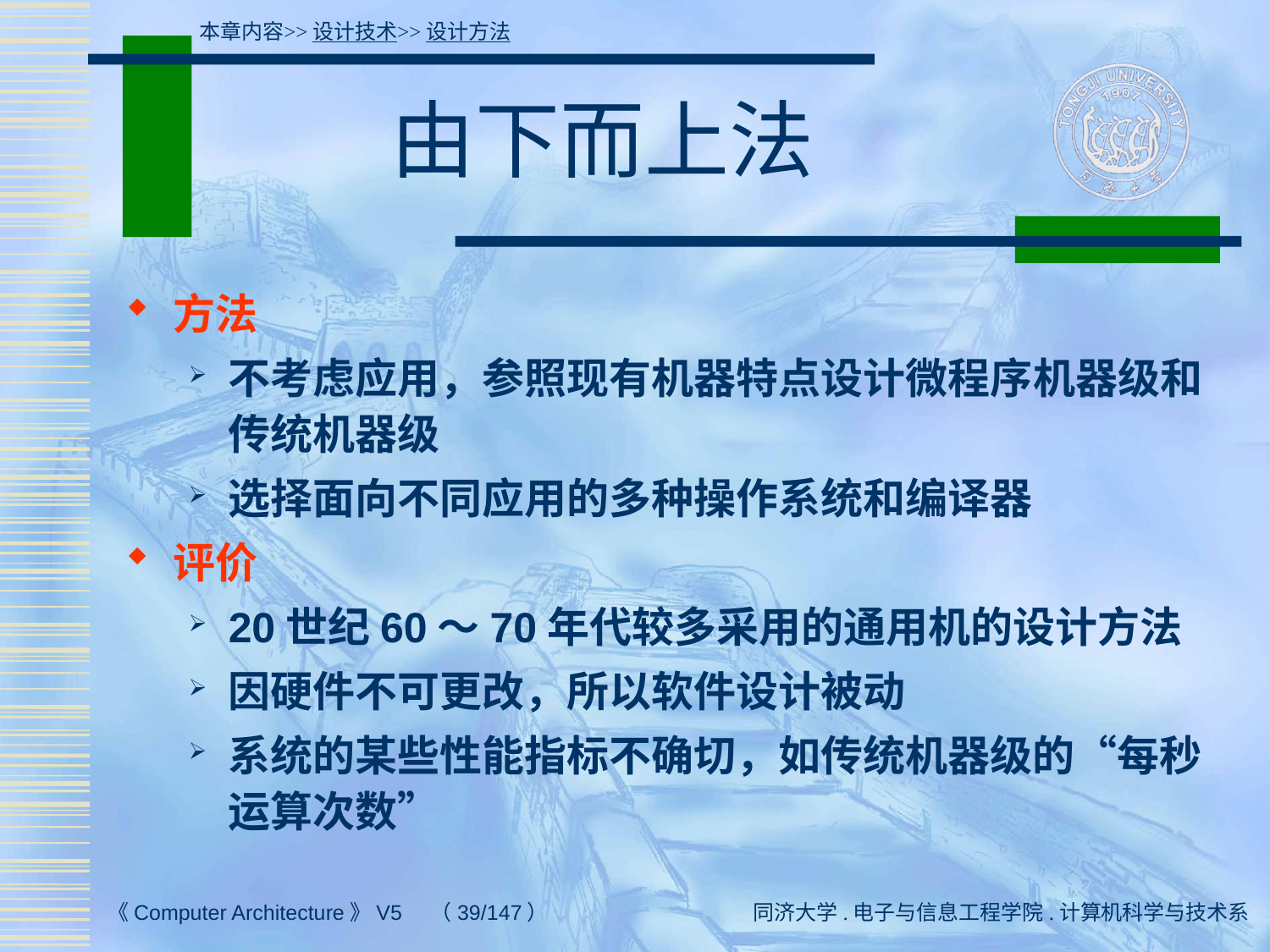

本章内容>>设计技术>>设计方法
# 由下而上法
方法
不考虑应用，参照现有机器特点设计微程序机器级和传统机器级
选择面向不同应用的多种操作系统和编译器
评价
20世纪60～70年代较多采用的通用机的设计方法
因硬件不可更改，所以软件设计被动
系统的某些性能指标不确切，如传统机器级的“每秒运算次数”